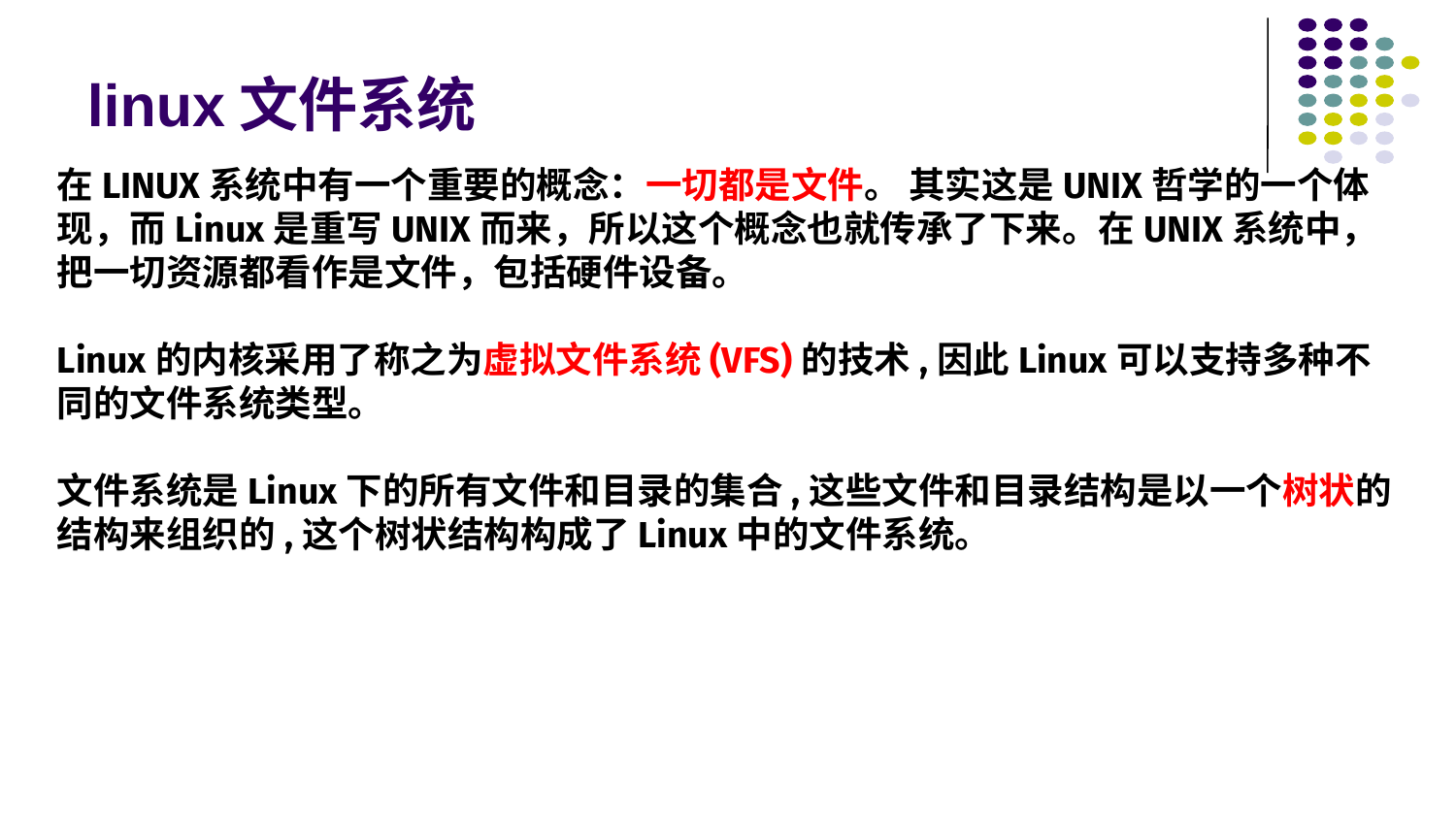

# linux文件系统
在LINUX系统中有一个重要的概念：一切都是文件。 其实这是UNIX哲学的一个体现，而Linux是重写UNIX而来，所以这个概念也就传承了下来。在UNIX系统中，把一切资源都看作是文件，包括硬件设备。

Linux的内核采用了称之为虚拟文件系统(VFS)的技术,因此Linux可以支持多种不同的文件系统类型。

文件系统是Linux下的所有文件和目录的集合,这些文件和目录结构是以一个树状的结构来组织的,这个树状结构构成了Linux中的文件系统。